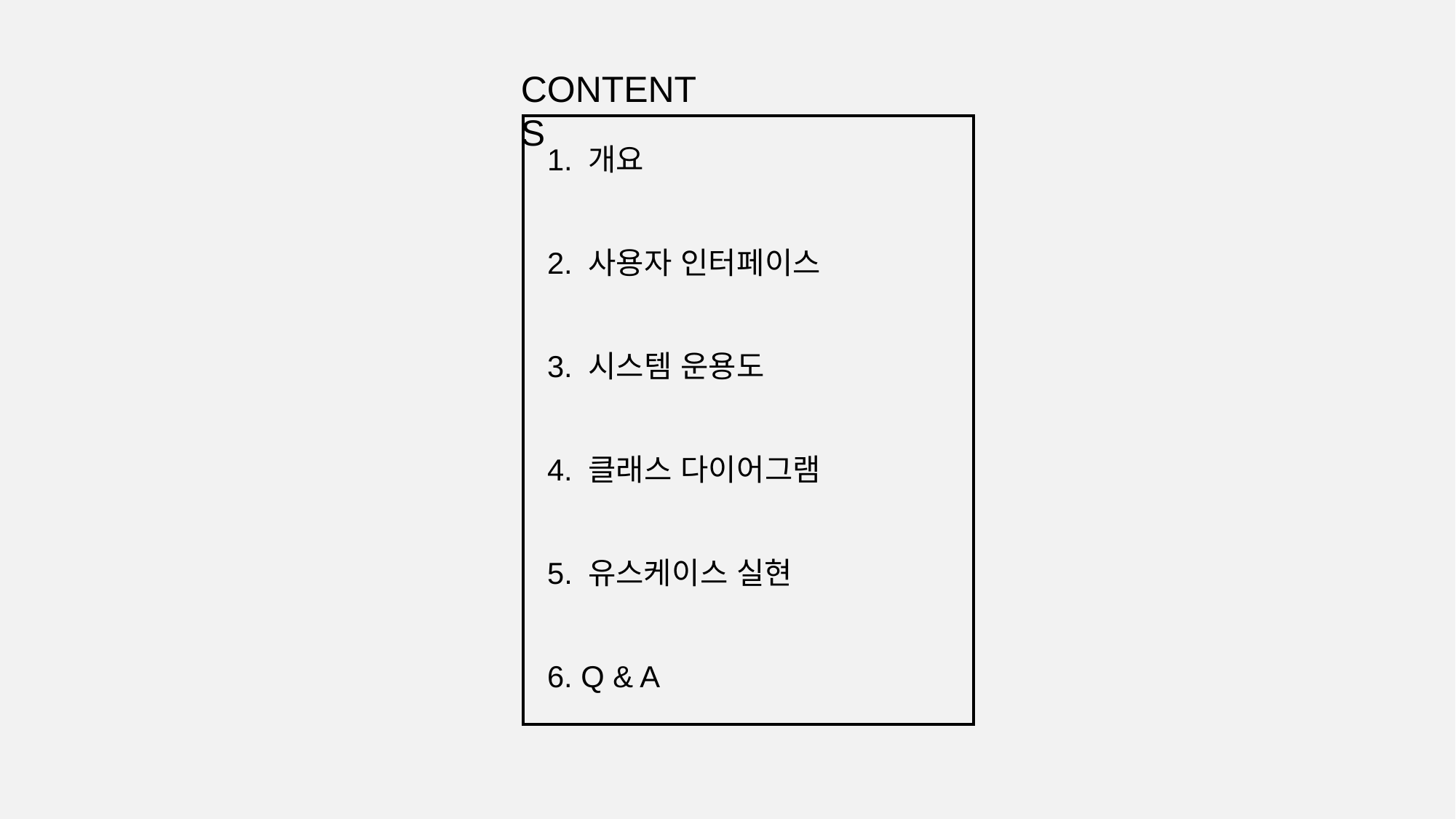

CONTENTS

1. 개요
2. 사용자 인터페이스
3. 시스템 운용도
4. 클래스 다이어그램
5. 유스케이스 실현
6. Q & A